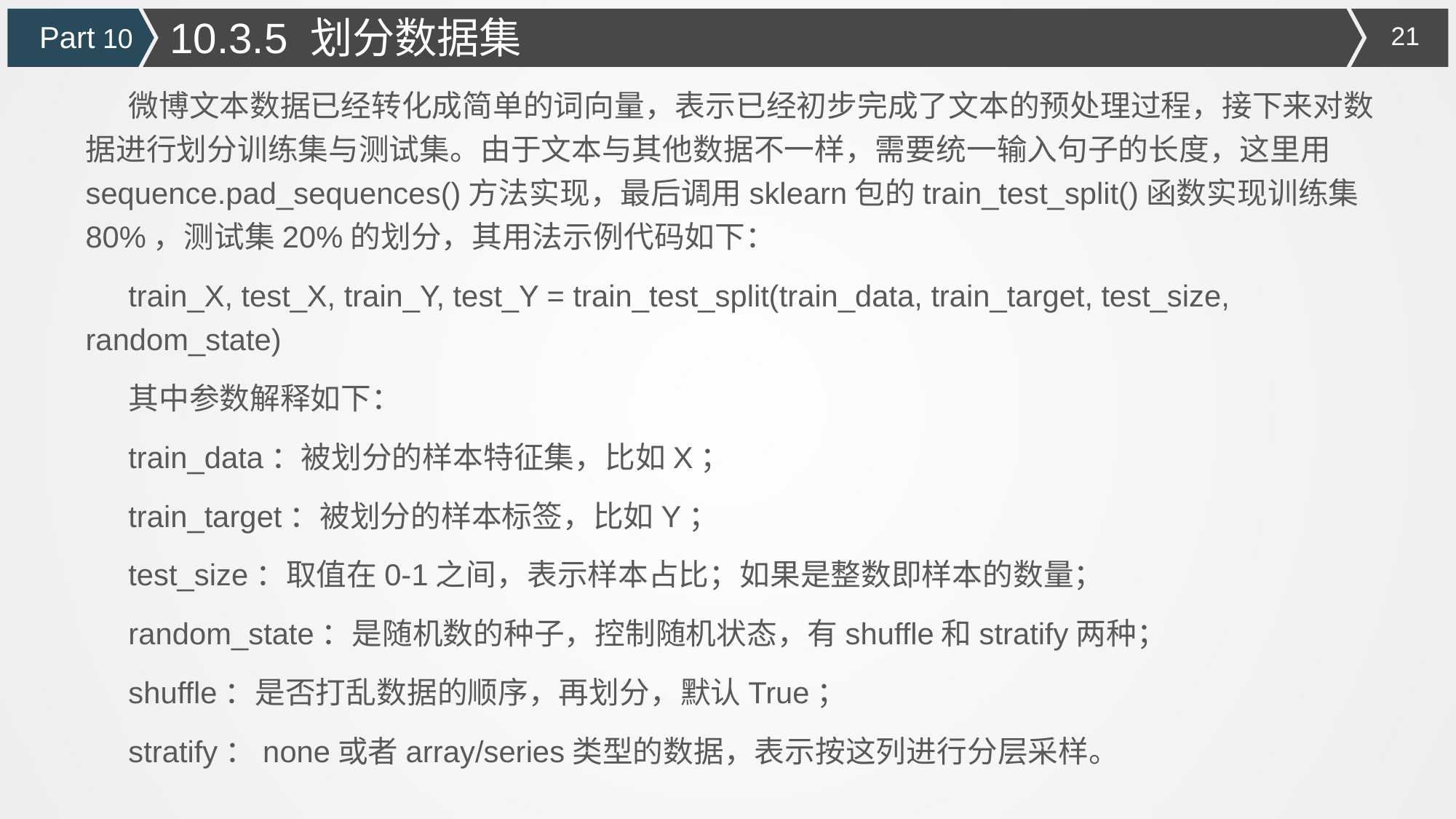

10.3.5 划分数据集
Part 10
微博文本数据已经转化成简单的词向量，表示已经初步完成了文本的预处理过程，接下来对数据进行划分训练集与测试集。由于文本与其他数据不一样，需要统一输入句子的长度，这里用sequence.pad_sequences()方法实现，最后调用sklearn包的train_test_split()函数实现训练集80%，测试集20%的划分，其用法示例代码如下：
train_X, test_X, train_Y, test_Y = train_test_split(train_data, train_target, test_size, random_state)
其中参数解释如下：
train_data：被划分的样本特征集，比如X；
train_target：被划分的样本标签，比如Y；
test_size：取值在0-1之间，表示样本占比；如果是整数即样本的数量；
random_state：是随机数的种子，控制随机状态，有shuffle和stratify两种；
shuffle：是否打乱数据的顺序，再划分，默认True；
stratify：none或者array/series类型的数据，表示按这列进行分层采样。